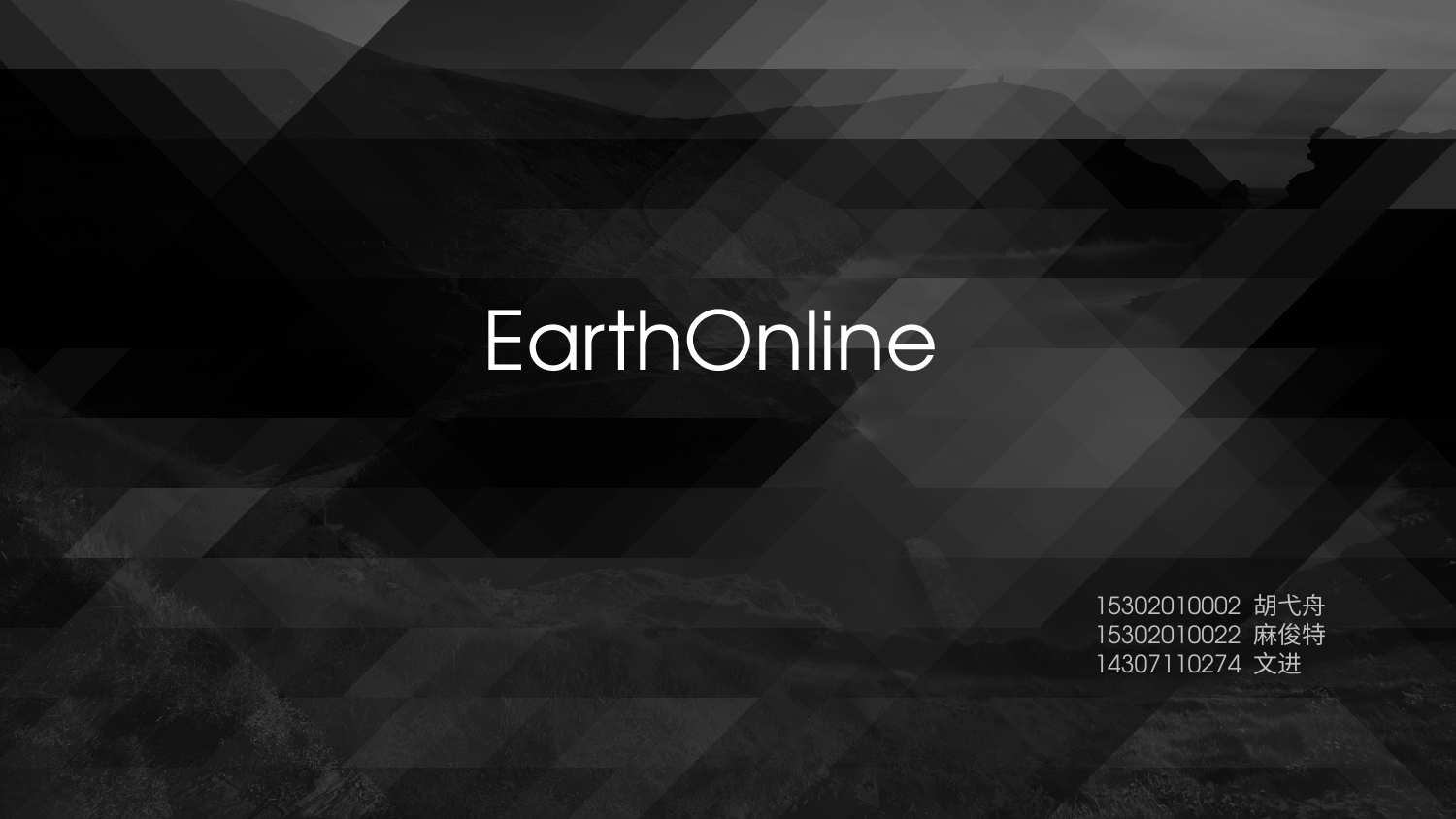

EarthOnline

15302010002 胡弋舟
15302010022 麻俊特
14307110274 文进